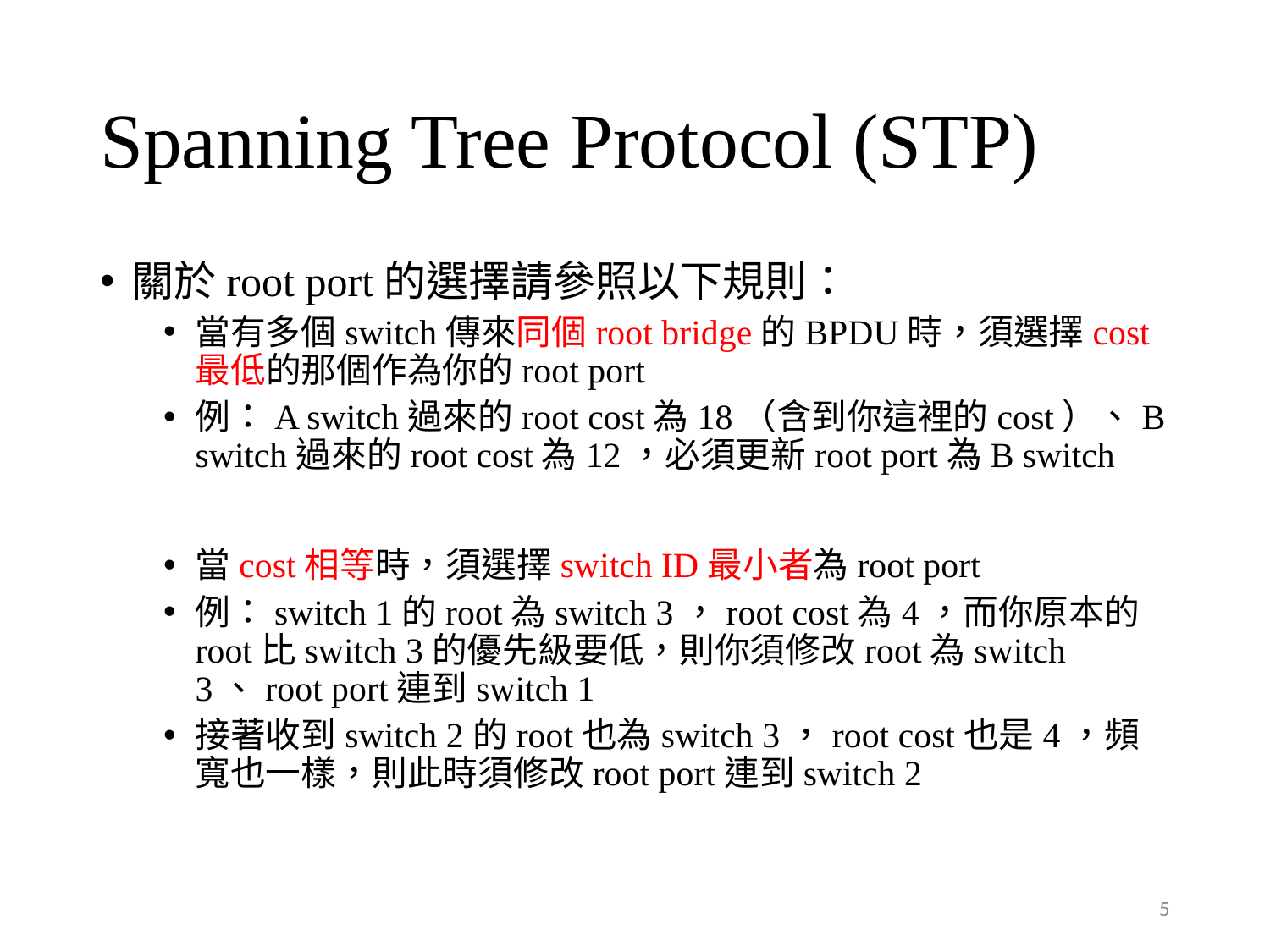

# Spanning Tree Protocol (STP)
關於root port的選擇請參照以下規則：
當有多個switch傳來同個root bridge的BPDU時，須選擇cost最低的那個作為你的root port
例：A switch過來的root cost為18（含到你這裡的cost）、B switch過來的root cost為12，必須更新root port為B switch

當cost相等時，須選擇switch ID最小者為root port
例：switch 1的root為switch 3，root cost為4，而你原本的root比switch 3的優先級要低，則你須修改root為switch 3、root port連到switch 1
接著收到switch 2的root也為switch 3，root cost也是4，頻寬也一樣，則此時須修改root port連到switch 2
5